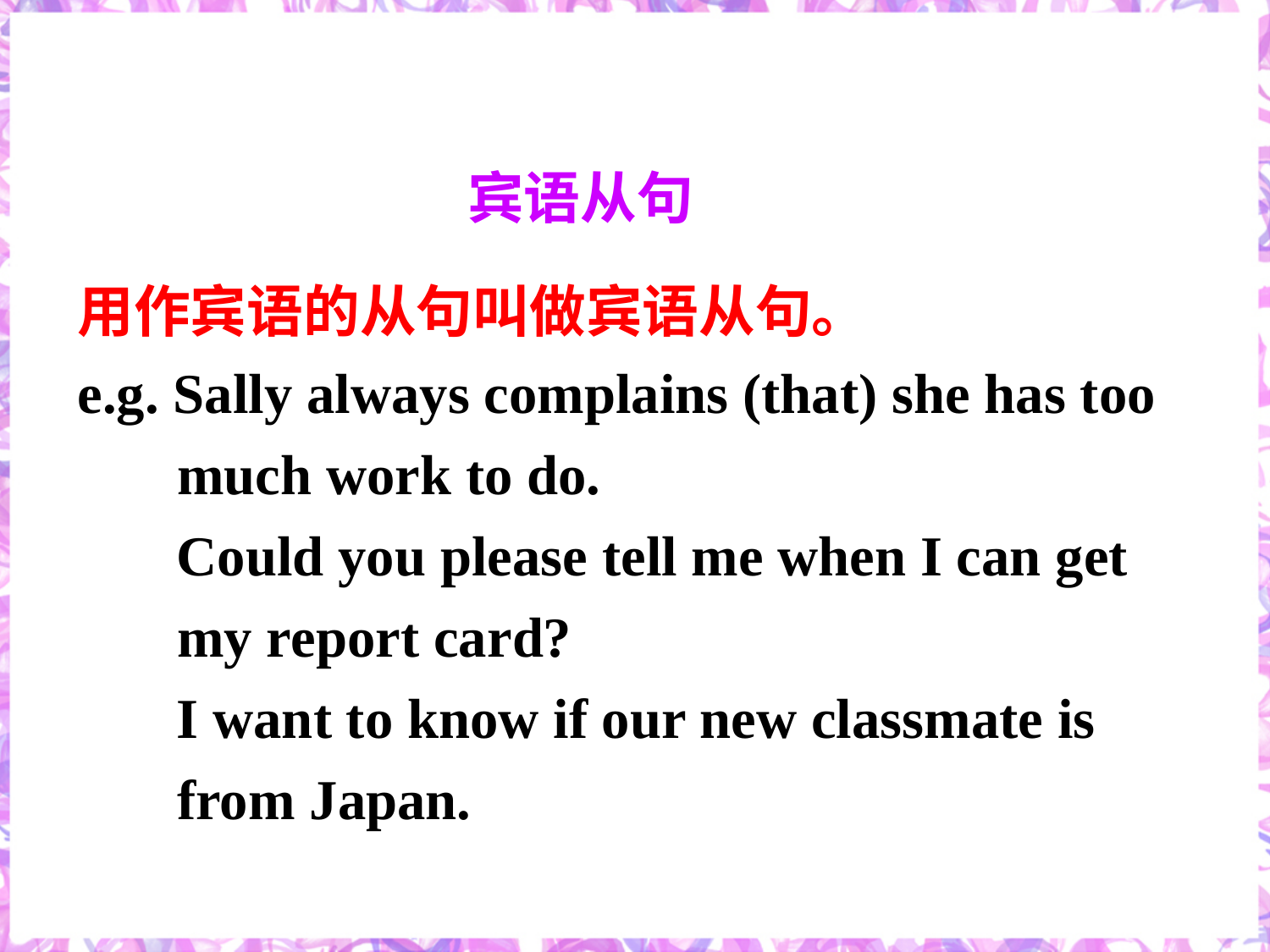

宾语从句
用作宾语的从句叫做宾语从句。
e.g. Sally always complains (that) she has too much work to do.
       Could you please tell me when I can get my report card?
       I want to know if our new classmate is from Japan.